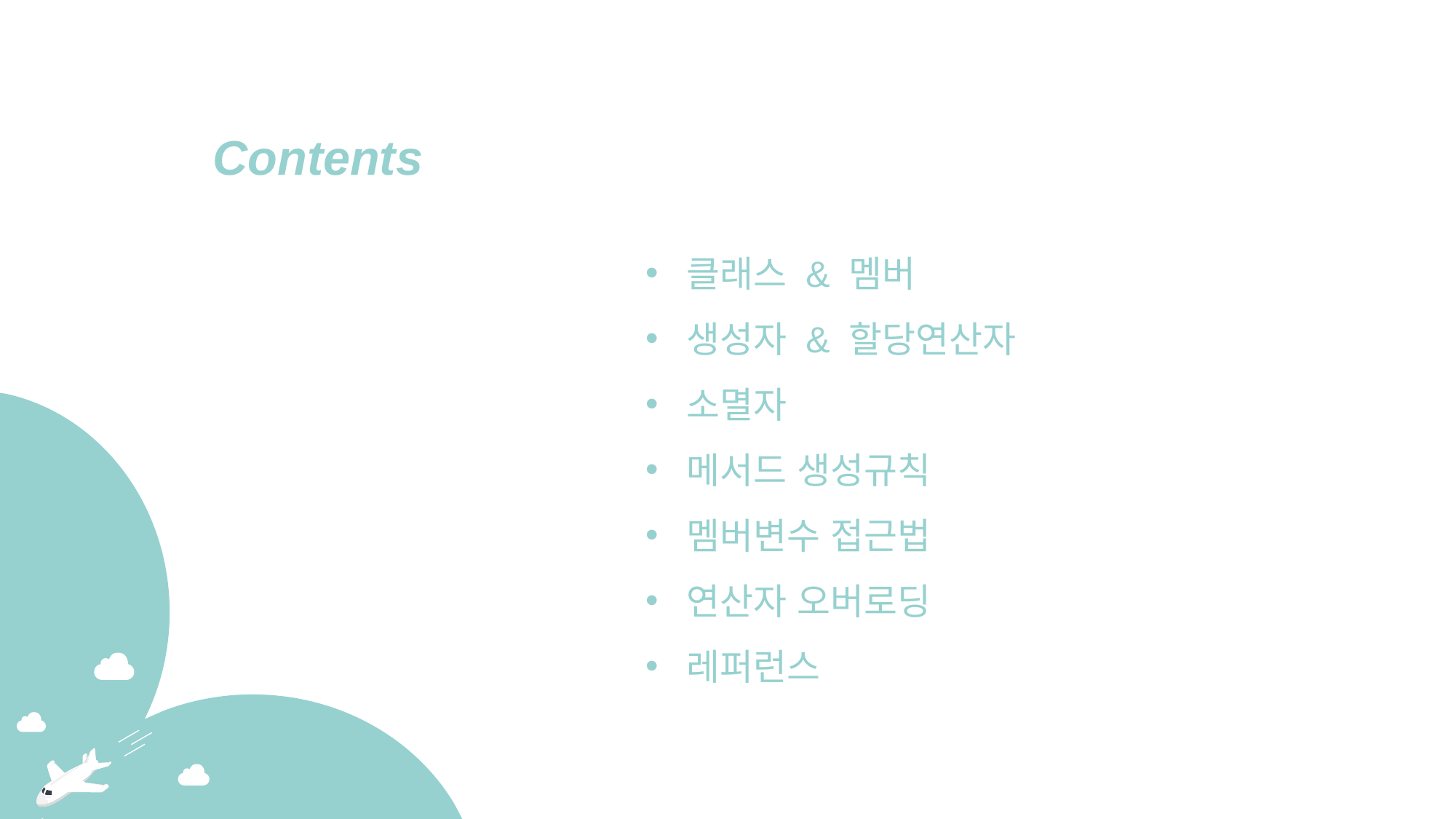

Contents
클래스 & 멤버
생성자 & 할당연산자
소멸자
메서드 생성규칙
멤버변수 접근법
연산자 오버로딩
레퍼런스